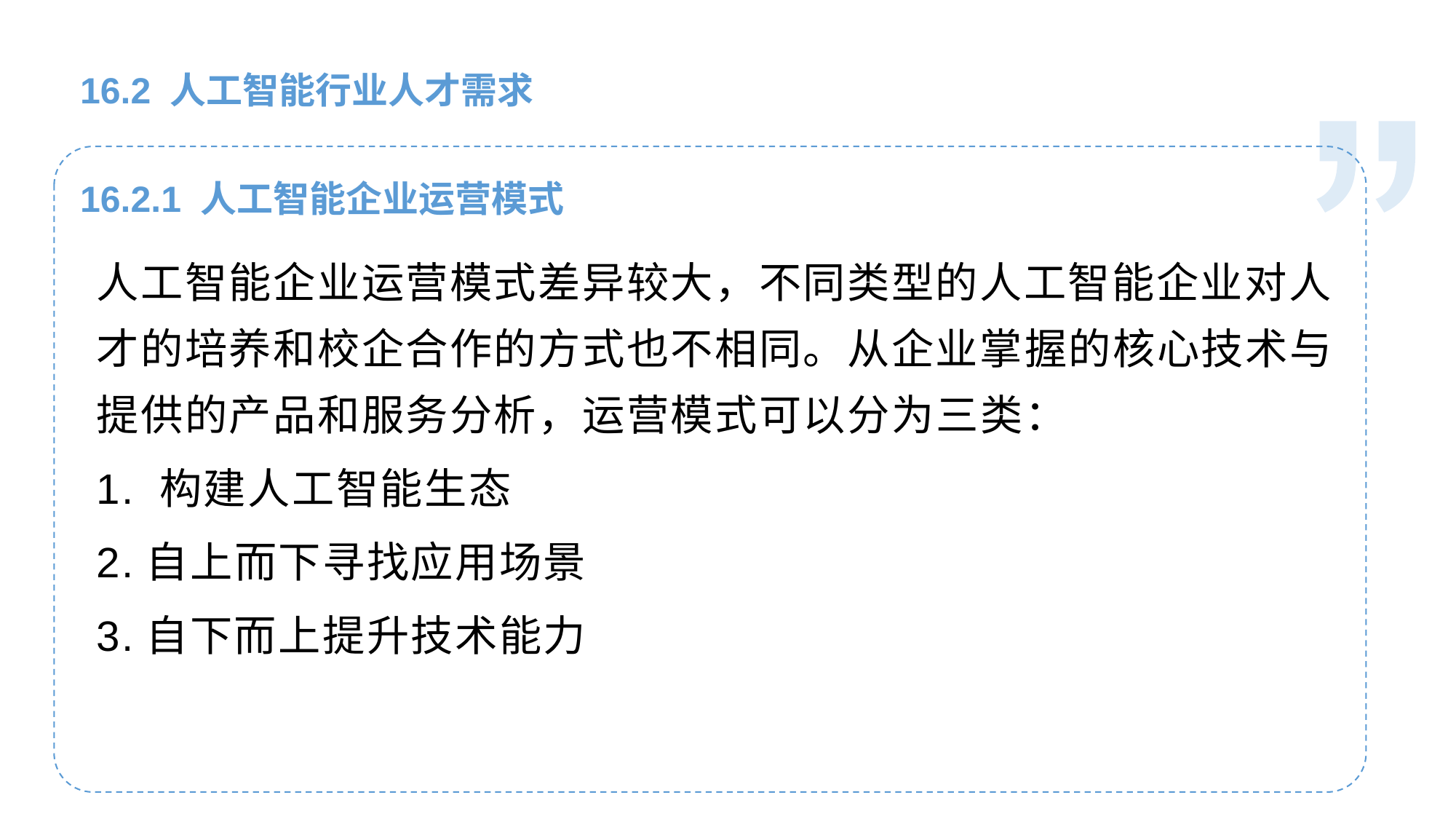

人工智能基础
16.2 人工智能行业人才需求

16.2.1 人工智能企业运营模式
人工智能企业运营模式差异较大，不同类型的人工智能企业对人才的培养和校企合作的方式也不相同。从企业掌握的核心技术与提供的产品和服务分析，运营模式可以分为三类：
1. 构建人工智能生态
2.自上而下寻找应用场景
3.自下而上提升技术能力